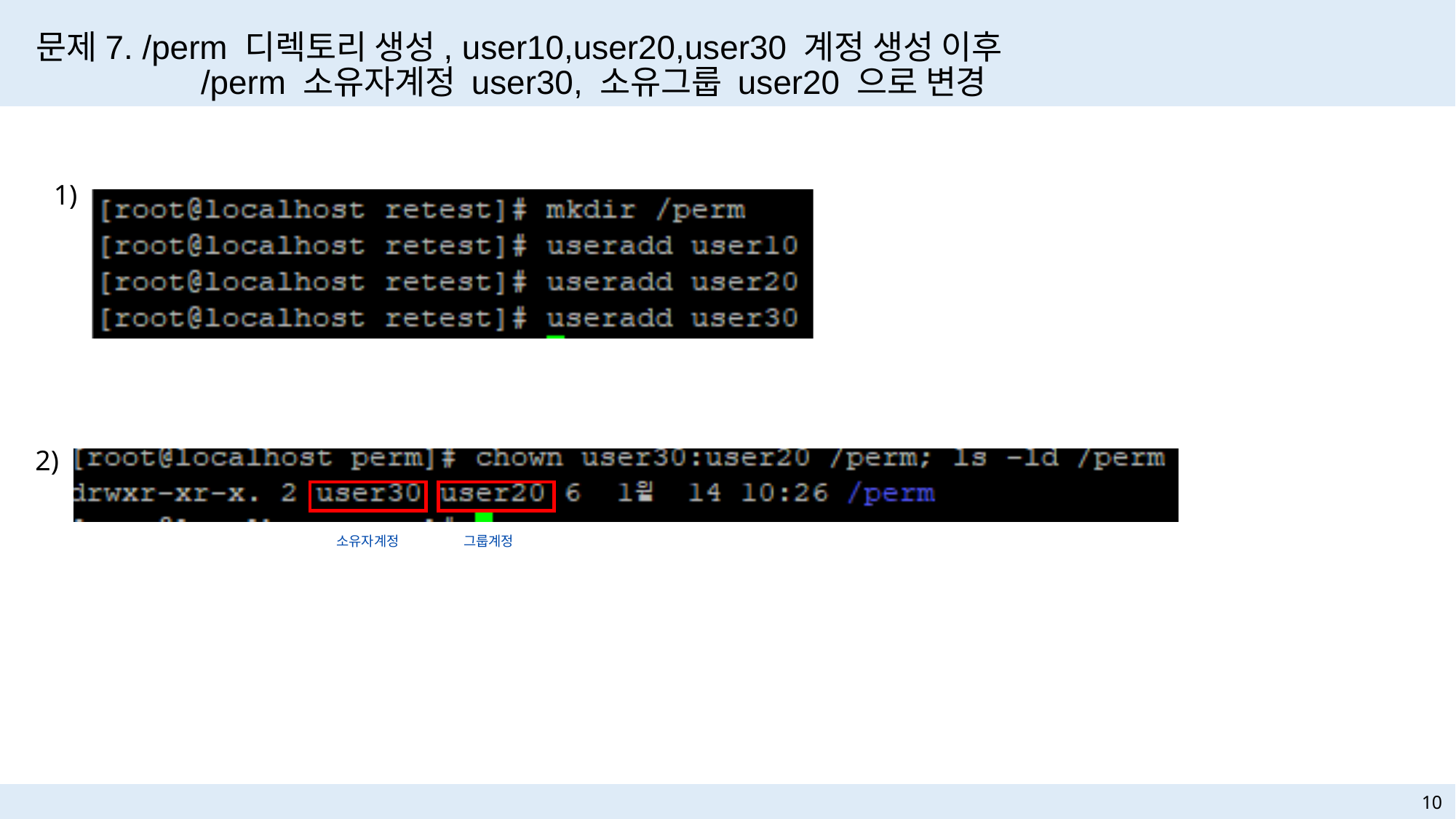

문제7. /perm 디렉토리 생성, user10,user20,user30 계정 생성 이후
	      /perm 소유자계정 user30, 소유그룹 user20 으로 변경
1)

2)

소유자계정
그룹계정
10